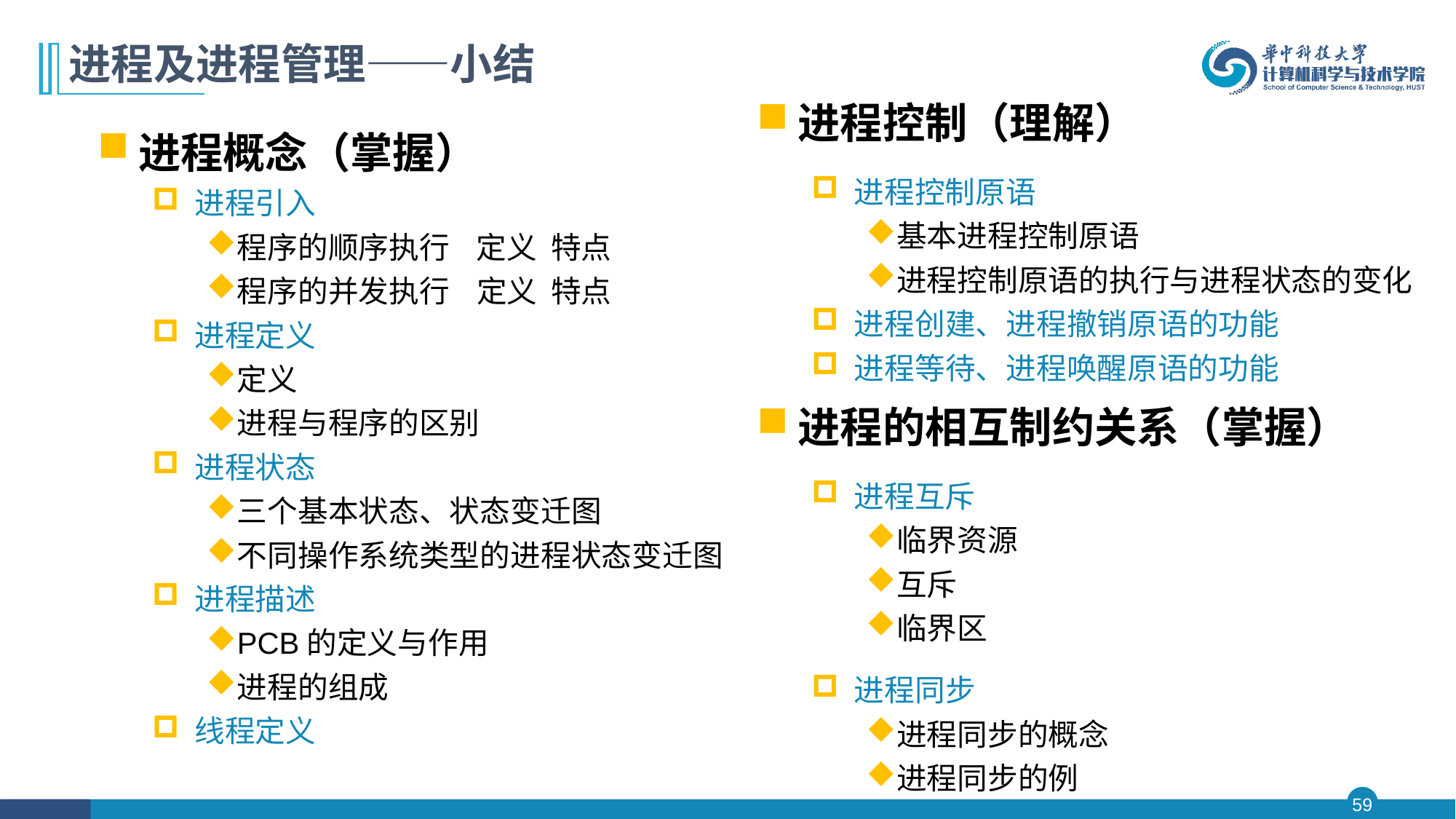

# 进程及进程管理——小结
进程控制（理解）
进程控制原语
基本进程控制原语
进程控制原语的执行与进程状态的变化
进程创建、进程撤销原语的功能
进程等待、进程唤醒原语的功能
进程的相互制约关系（掌握）
进程互斥
临界资源
互斥
临界区
进程同步
进程同步的概念
进程同步的例

进程概念（掌握）
进程引入
程序的顺序执行    定义  特点
程序的并发执行    定义  特点
进程定义
定义
进程与程序的区别
进程状态
三个基本状态、状态变迁图
不同操作系统类型的进程状态变迁图
进程描述
PCB的定义与作用
进程的组成
线程定义